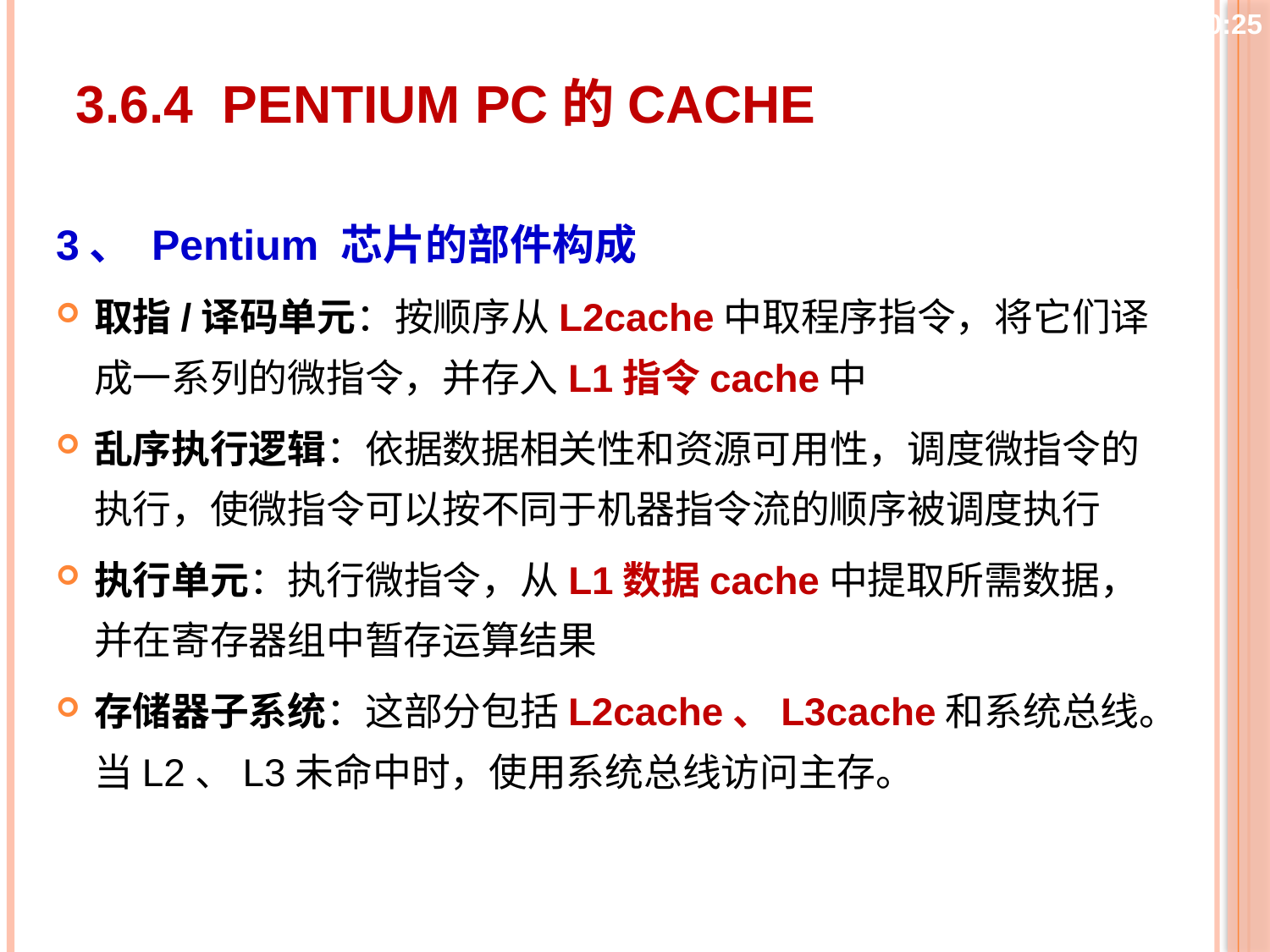

10:25
# 3.6.4  Pentium PC的Cache
3、 Pentium 芯片的部件构成
取指/译码单元：按顺序从L2cache中取程序指令，将它们译成一系列的微指令，并存入L1指令cache中
乱序执行逻辑：依据数据相关性和资源可用性，调度微指令的执行，使微指令可以按不同于机器指令流的顺序被调度执行
执行单元：执行微指令，从L1数据cache中提取所需数据，并在寄存器组中暂存运算结果
存储器子系统：这部分包括L2cache、L3cache和系统总线。当L2、L3未命中时，使用系统总线访问主存。